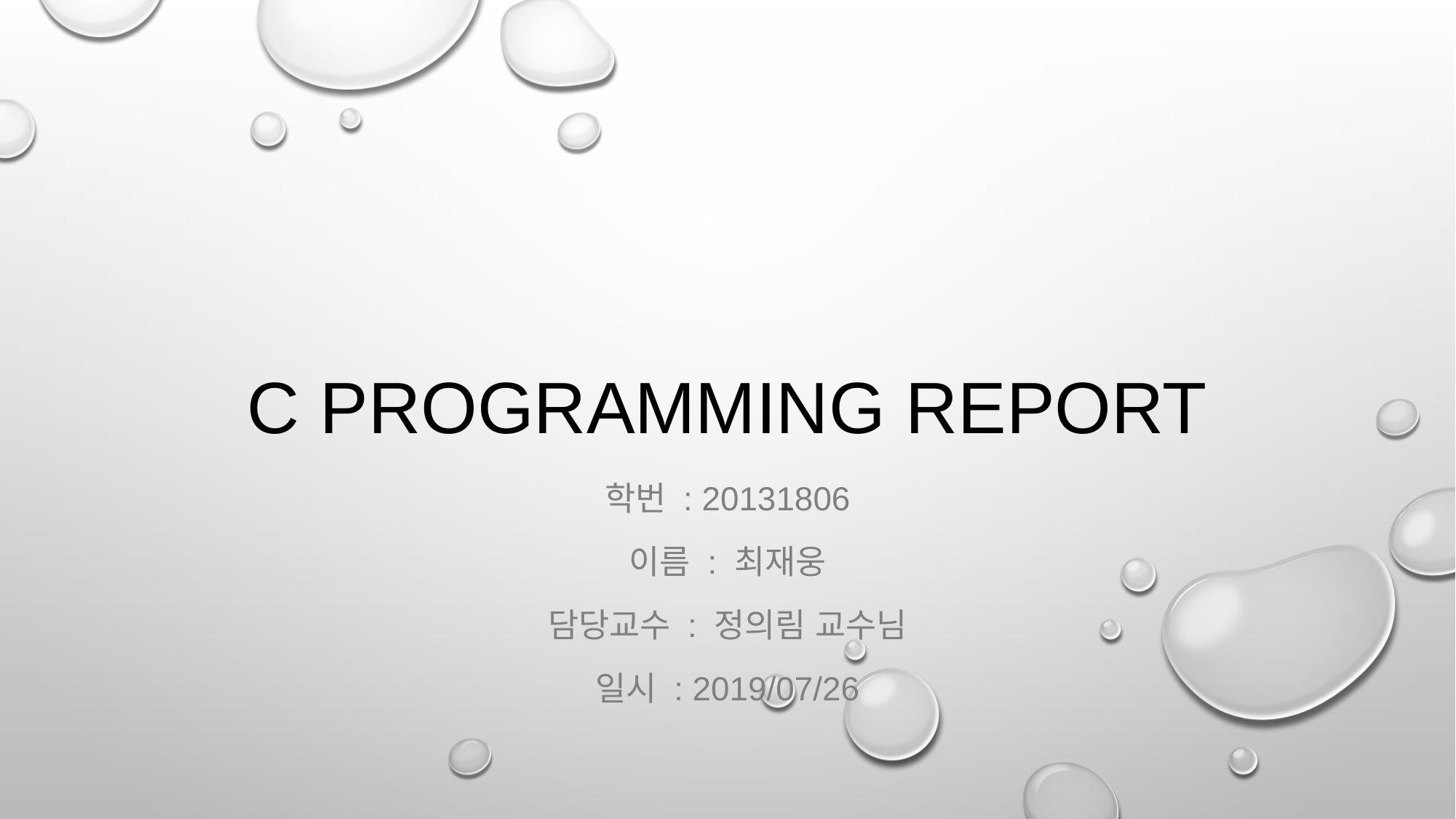

# C programming report
학번 : 20131806
이름 : 최재웅
담당교수 : 정의림 교수님
일시 : 2019/07/26